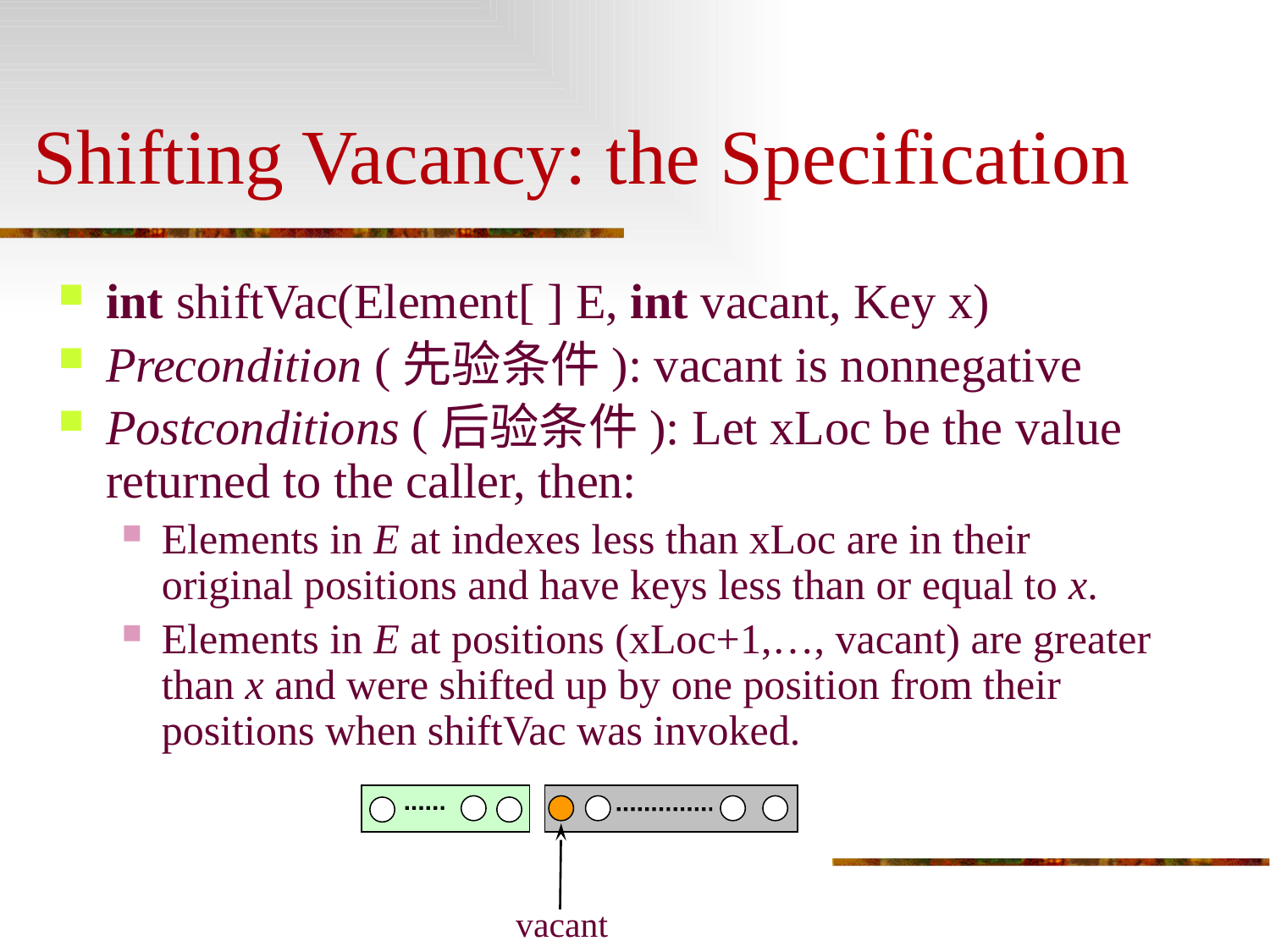

# Shifting Vacancy: the Specification
int shiftVac(Element[ ] E, int vacant, Key x)
Precondition (先验条件): vacant is nonnegative
Postconditions (后验条件): Let xLoc be the value returned to the caller, then:
Elements in E at indexes less than xLoc are in their original positions and have keys less than or equal to x.
Elements in E at positions (xLoc+1,…, vacant) are greater than x and were shifted up by one position from their positions when shiftVac was invoked.

vacant